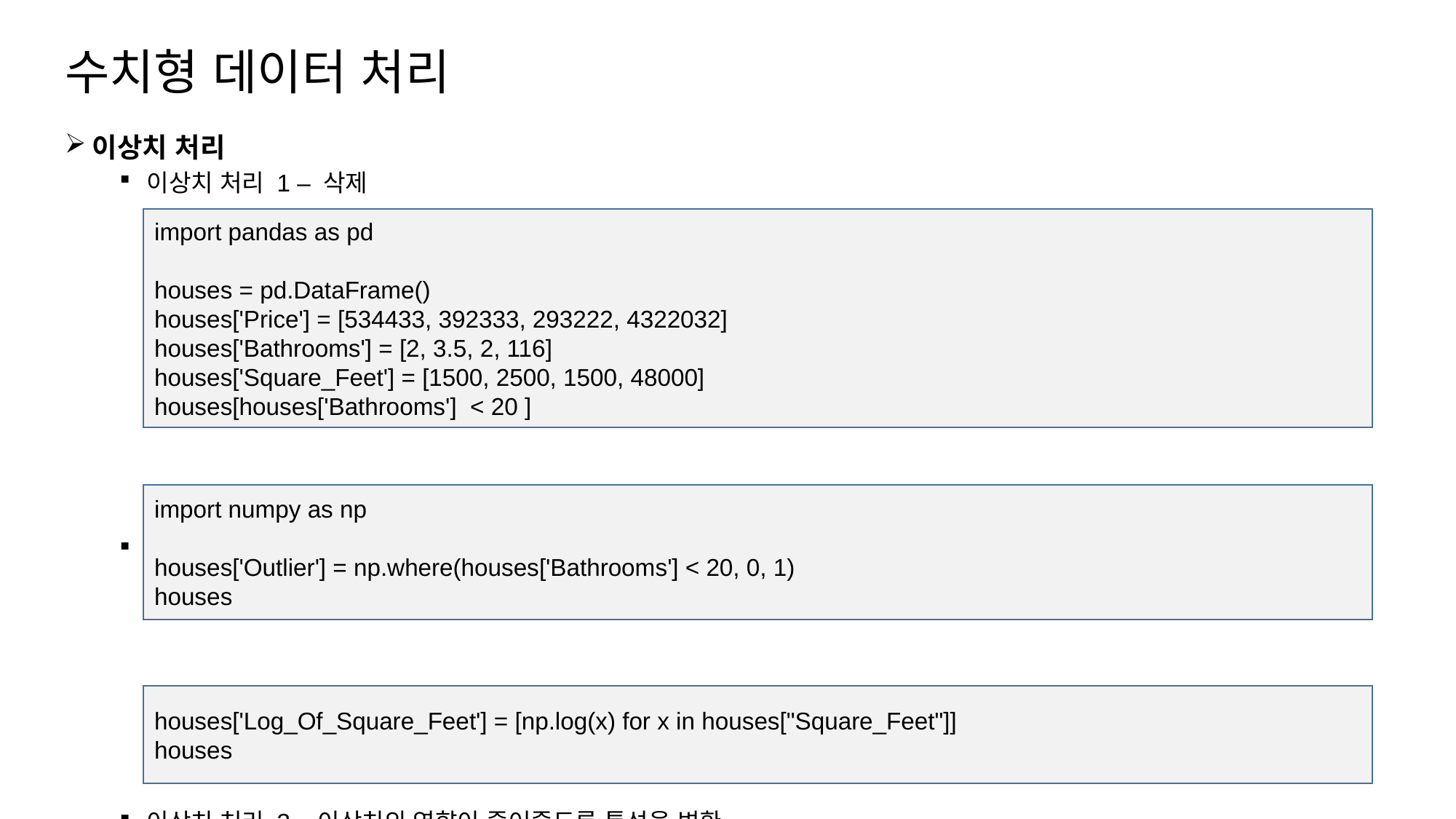

# 수치형 데이터 처리
이상치 처리
이상치 처리 1 – 삭제

이상치 처리 2 - 이상치로 표시하고 이를 특성의 하나로 표함

이상치 처리 3 - 이상치의 영향이 줄어줄도록 특성을 변환
import pandas as pd

houses = pd.DataFrame()
houses['Price'] = [534433, 392333, 293222, 4322032]
houses['Bathrooms'] = [2, 3.5, 2, 116]
houses['Square_Feet'] = [1500, 2500, 1500, 48000]
houses[houses['Bathrooms']  < 20 ]
import numpy as np

houses['Outlier'] = np.where(houses['Bathrooms'] < 20, 0, 1)
houses
houses['Log_Of_Square_Feet'] = [np.log(x) for x in houses["Square_Feet"]]
houses